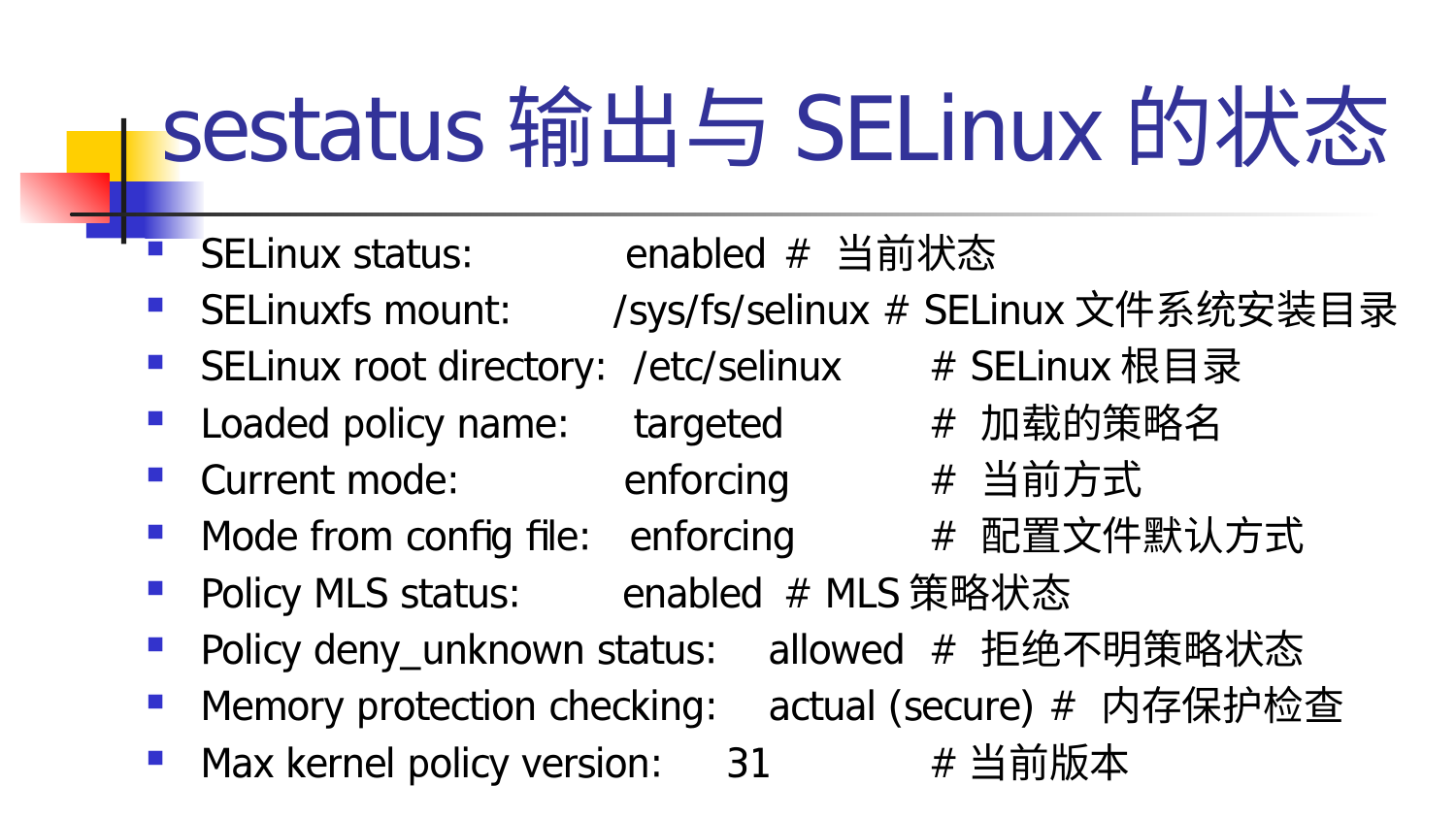

# sestatus输出与SELinux的状态
SELinux status:            enabled 	# 当前状态
SELinuxfs mount:        /sys/fs/selinux # SELinux文件系统安装目录
SELinux root directory:  /etc/selinux 	# SELinux根目录
Loaded policy name:     targeted 	# 加载的策略名
Current mode:             enforcing 	# 当前方式
Mode from config file:   enforcing 	# 配置文件默认方式
Policy MLS status:        enabled 	# MLS策略状态
Policy deny_unknown status:    allowed 	# 拒绝不明策略状态
Memory protection checking:    actual (secure) # 内存保护检查
Max kernel policy version:     31 	#当前版本